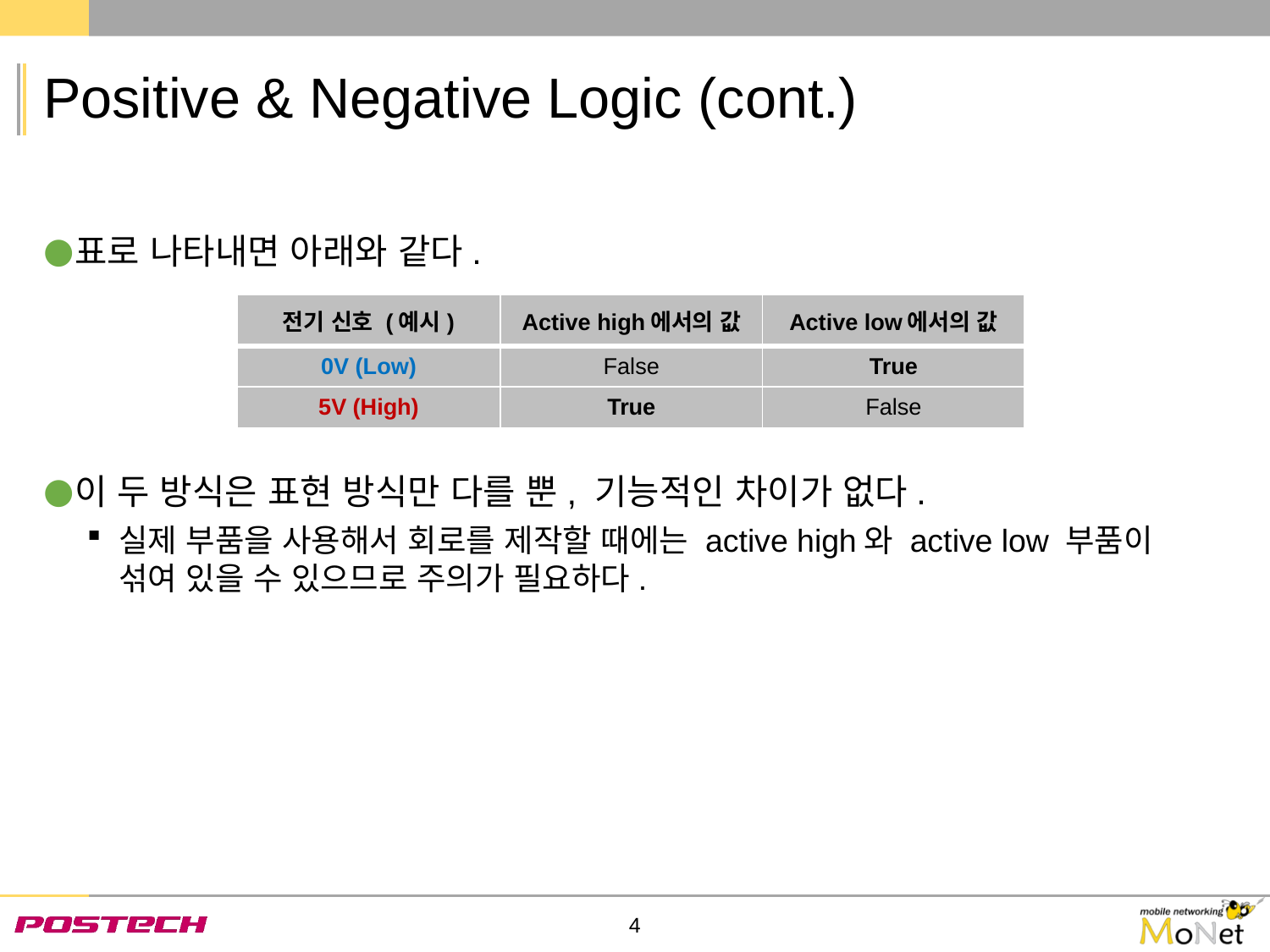

# Positive & Negative Logic (cont.)

표로 나타내면 아래와 같다.

이 두 방식은 표현 방식만 다를 뿐, 기능적인 차이가 없다.
실제 부품을 사용해서 회로를 제작할 때에는 active high와 active low 부품이 섞여 있을 수 있으므로 주의가 필요하다.
| 전기 신호 (예시) | Active high에서의 값 | Active low에서의 값 |
| --- | --- | --- |
| 0V (Low) | False | True |
| 5V (High) | True | False |